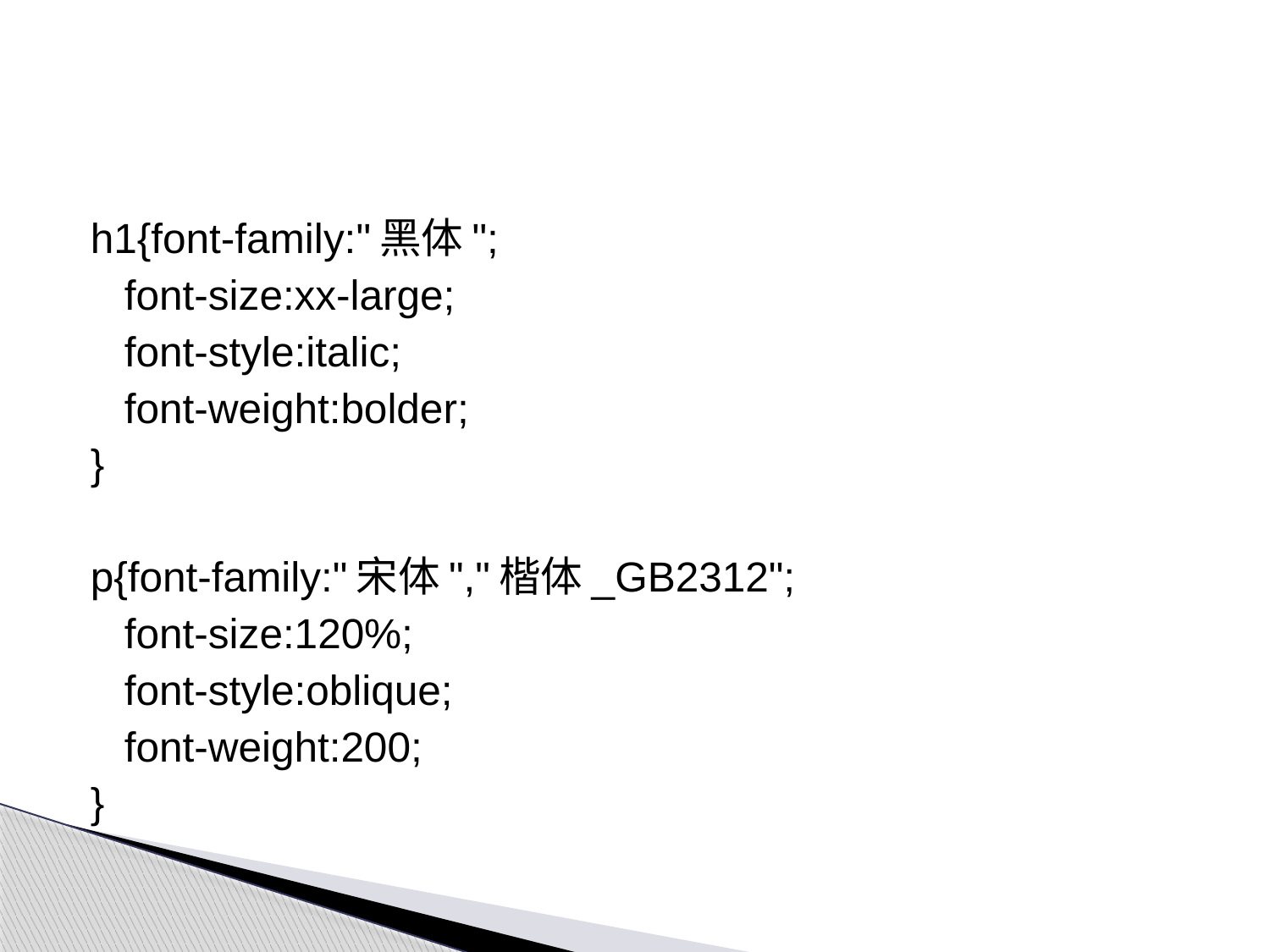

#
h1{font-family:"黑体";
		font-size:xx-large;
		font-style:italic;
		font-weight:bolder;
}

p{font-family:"宋体","楷体_GB2312";
		font-size:120%;
		font-style:oblique;
		font-weight:200;
}